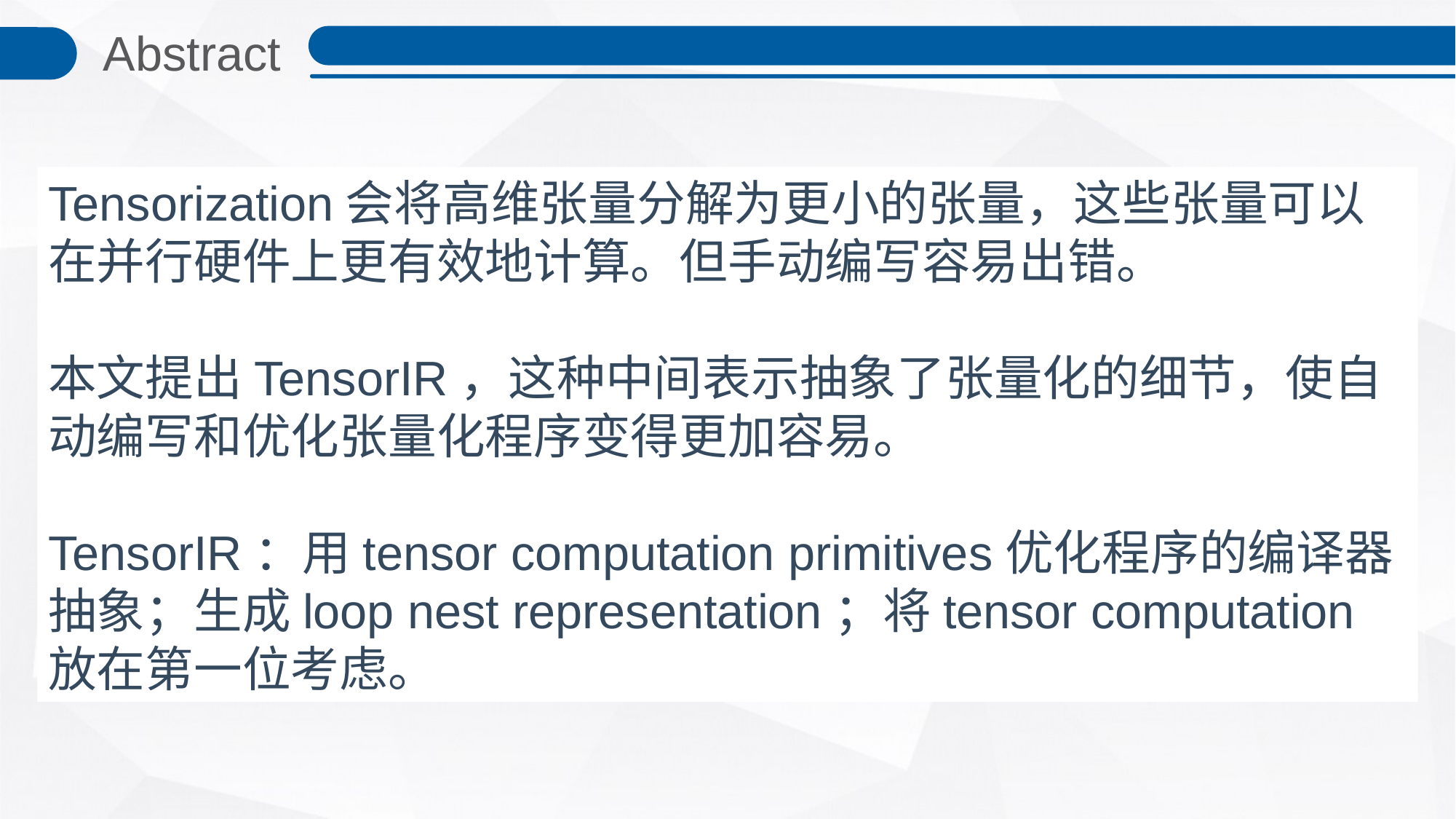

Abstract

Tensorization会将高维张量分解为更小的张量，这些张量可以在并行硬件上更有效地计算。但手动编写容易出错。

本文提出TensorIR，这种中间表示抽象了张量化的细节，使自动编写和优化张量化程序变得更加容易。

TensorIR：用tensor computation primitives优化程序的编译器抽象；生成loop nest representation；将tensor computation放在第一位考虑。